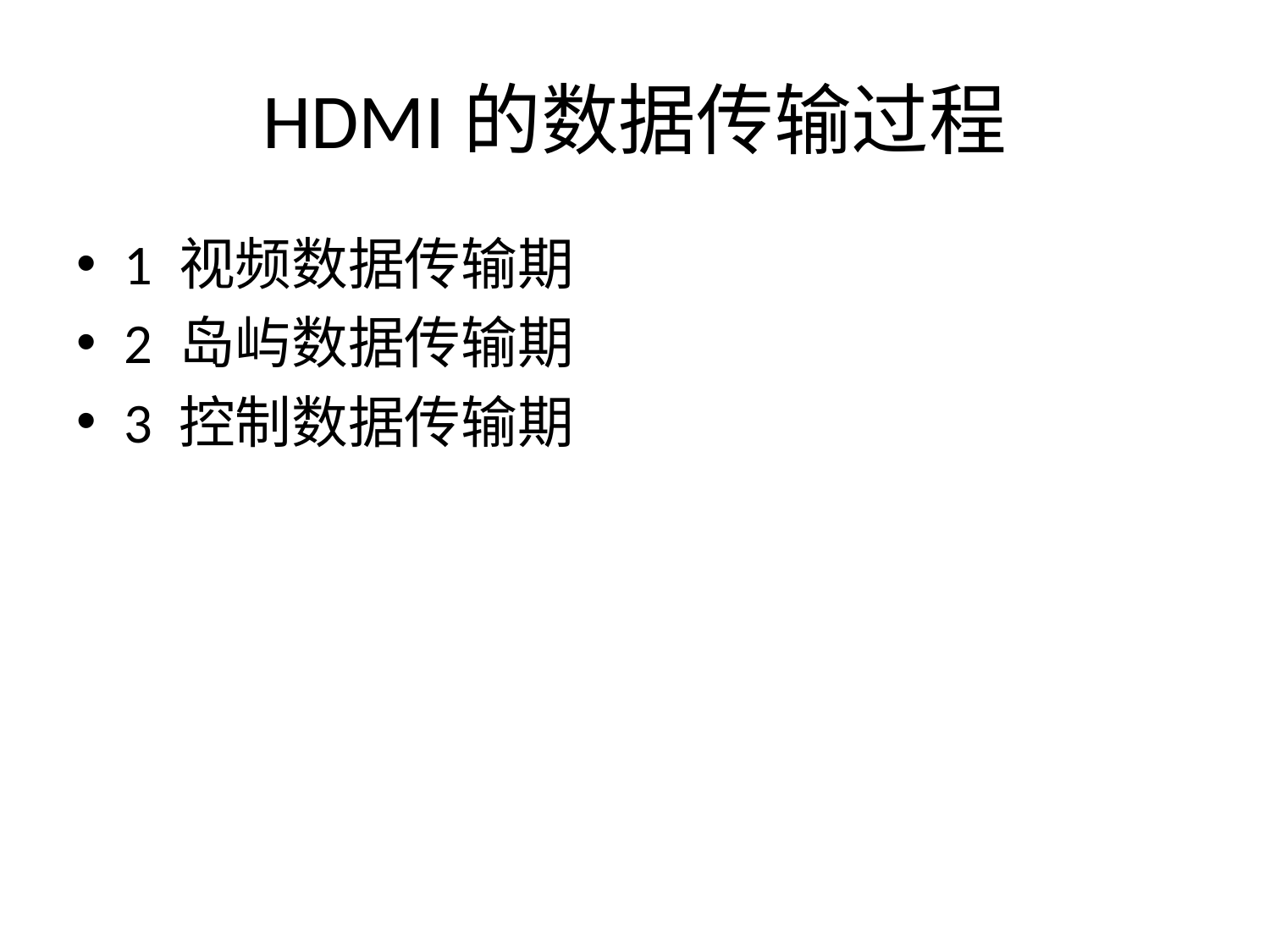

# HDMI的数据传输过程
1 视频数据传输期
2 岛屿数据传输期
3 控制数据传输期